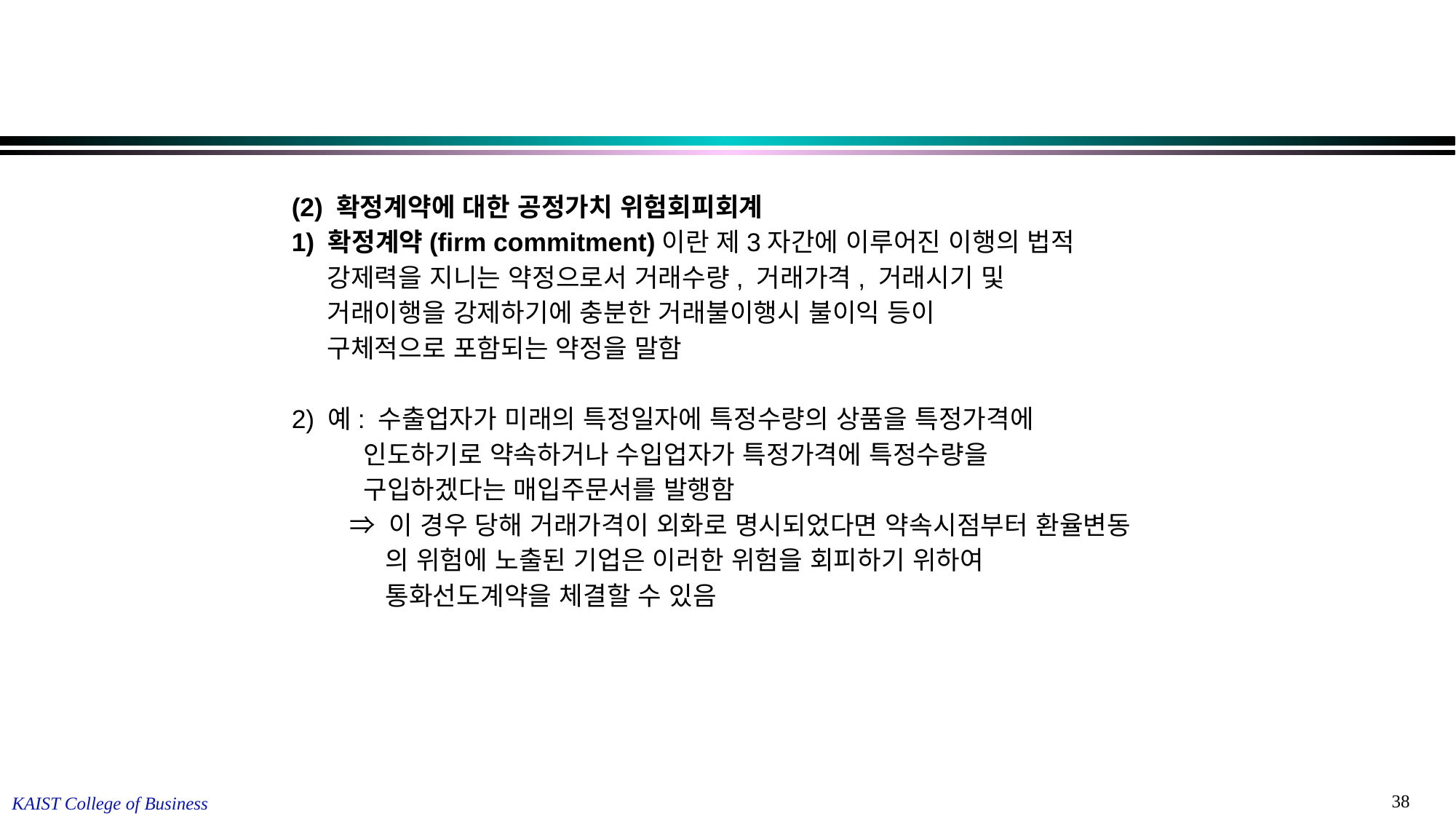

(2) 확정계약에 대한 공정가치 위험회피회계
1) 확정계약(firm commitment)이란 제3자간에 이루어진 이행의 법적
    강제력을 지니는 약정으로서 거래수량, 거래가격, 거래시기 및
    거래이행을 강제하기에 충분한 거래불이행시 불이익 등이
    구체적으로 포함되는 약정을 말함

2) 예: 수출업자가 미래의 특정일자에 특정수량의 상품을 특정가격에
         인도하기로 약속하거나 수입업자가 특정가격에 특정수량을
         구입하겠다는 매입주문서를 발행함
        ⇒ 이 경우 당해 거래가격이 외화로 명시되었다면 약속시점부터 환율변동
            의 위험에 노출된 기업은 이러한 위험을 회피하기 위하여
            통화선도계약을 체결할 수 있음